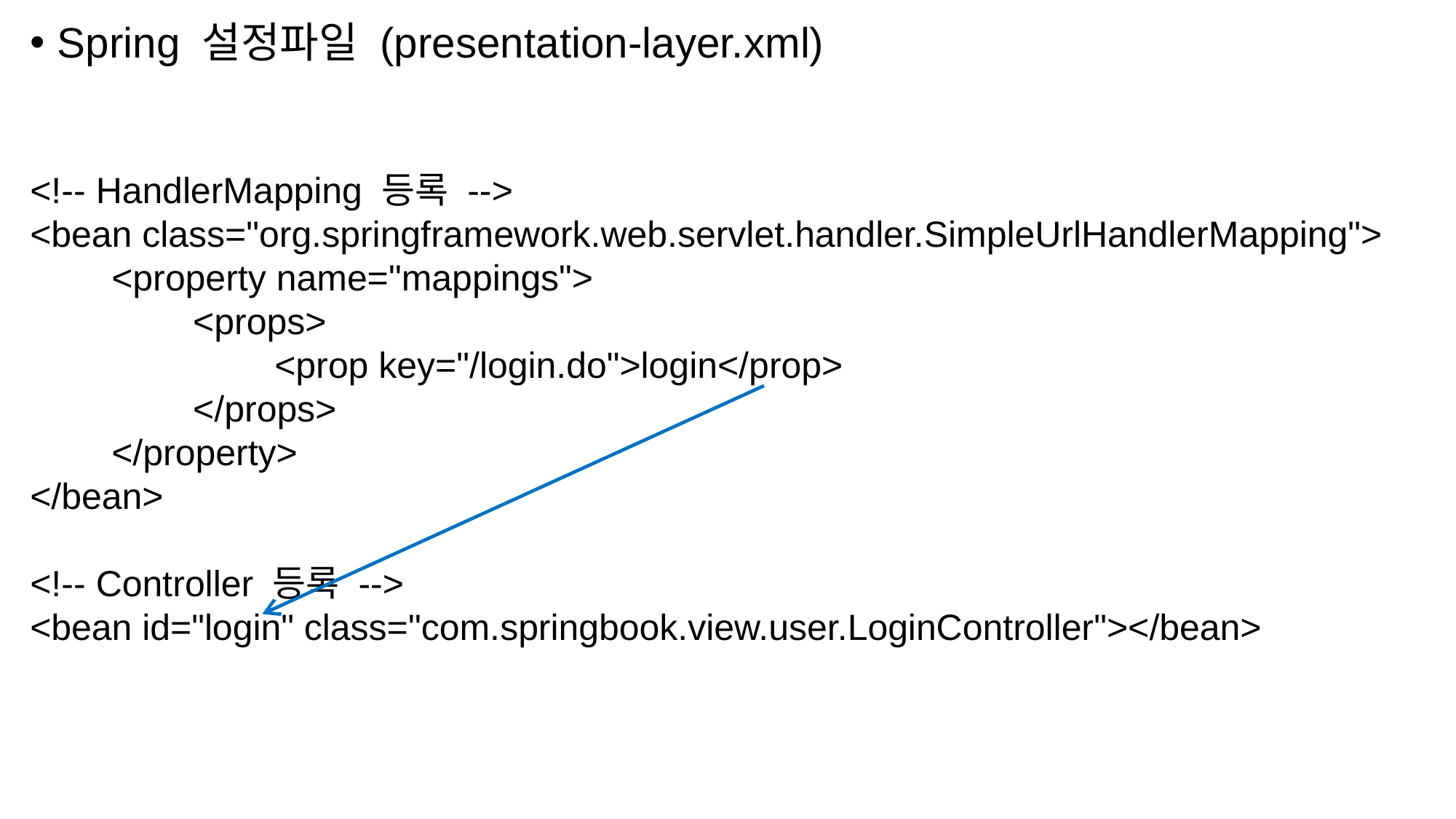

Spring 설정파일 (presentation-layer.xml)
<!-- HandlerMapping 등록 -->
<bean class="org.springframework.web.servlet.handler.SimpleUrlHandlerMapping">
        <property name="mappings">
                <props>
                        <prop key="/login.do">login</prop>
                </props>
        </property>
</bean>

<!-- Controller 등록 -->
<bean id="login" class="com.springbook.view.user.LoginController"></bean>